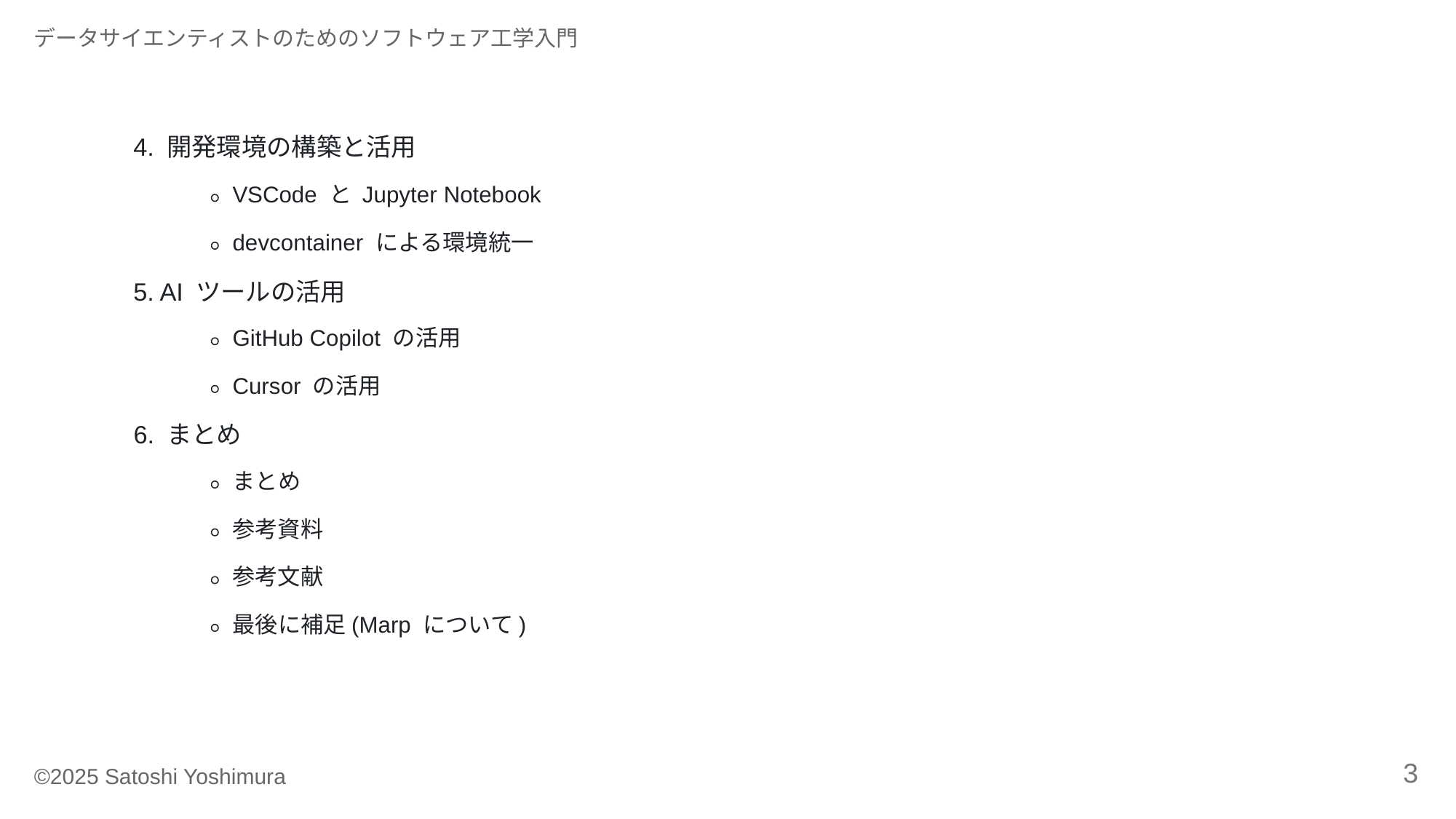

データサイエンティストのためのソフトウェア⼯学⼊⾨
4. 開発環境の構築と活⽤
VSCode と Jupyter Notebook

devcontainer による環境統⼀

5. AI ツールの活⽤
GitHub Copilot の活⽤

Cursor の活⽤

6. まとめ
まとめ

参考資料

参考⽂献

最後に補⾜(Marp について)

3
©2025 Satoshi Yoshimura